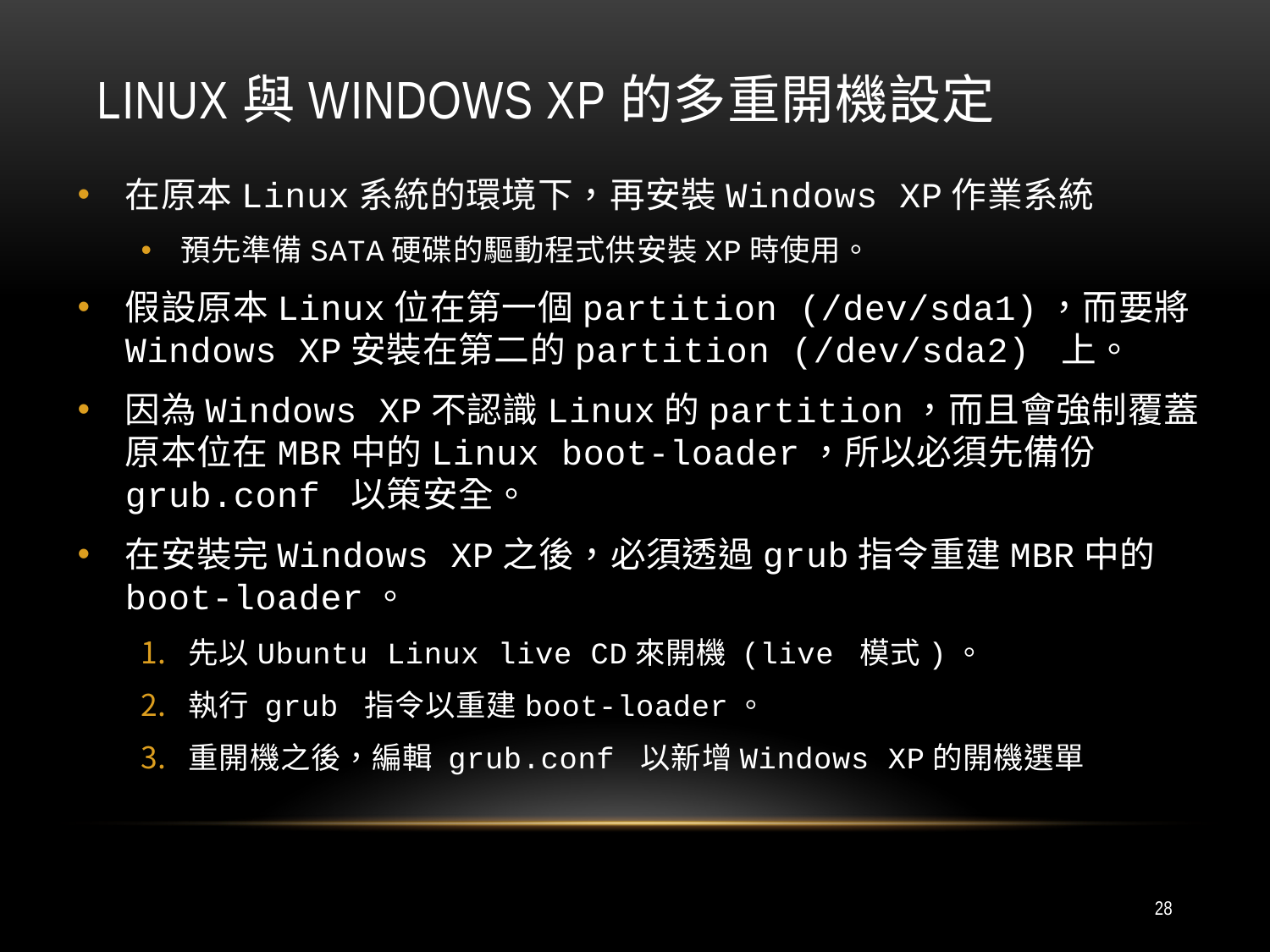

# Linux與windows xp的多重開機設定
在原本Linux系統的環境下，再安裝Windows XP作業系統
預先準備SATA硬碟的驅動程式供安裝XP時使用。
假設原本Linux位在第一個partition (/dev/sda1)，而要將Windows XP安裝在第二的partition (/dev/sda2) 上。
因為Windows XP不認識Linux的partition，而且會強制覆蓋原本位在MBR中的Linux boot-loader，所以必須先備份 grub.conf 以策安全。
在安裝完Windows XP之後，必須透過grub指令重建MBR中的boot-loader。
先以Ubuntu Linux live CD來開機 (live 模式)。
執行 grub 指令以重建boot-loader。
重開機之後，編輯 grub.conf 以新增Windows XP的開機選單

28